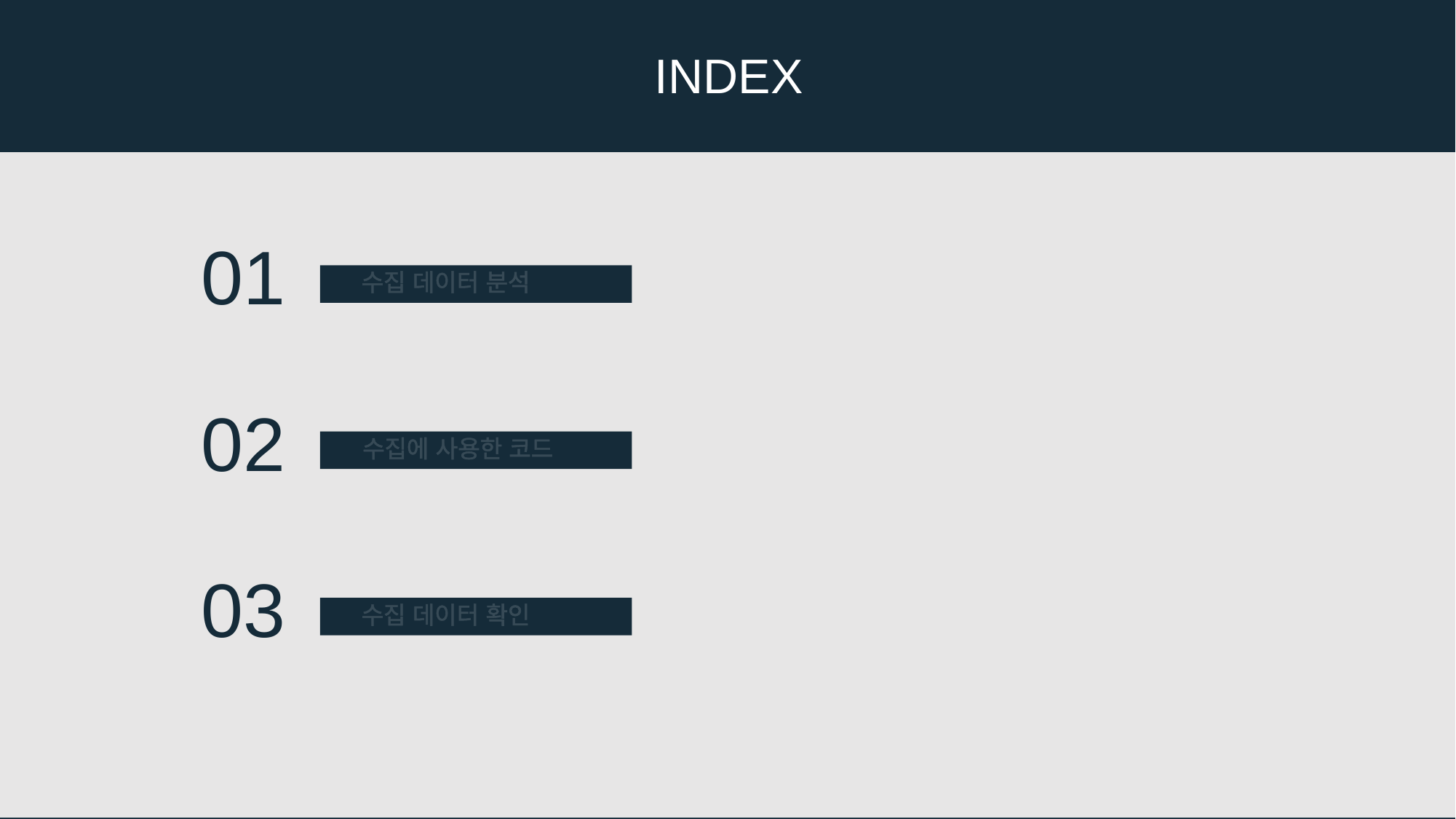

INDEX

01
수집 데이터 분석

02
수집에 사용한 코드

03
수집 데이터 확인